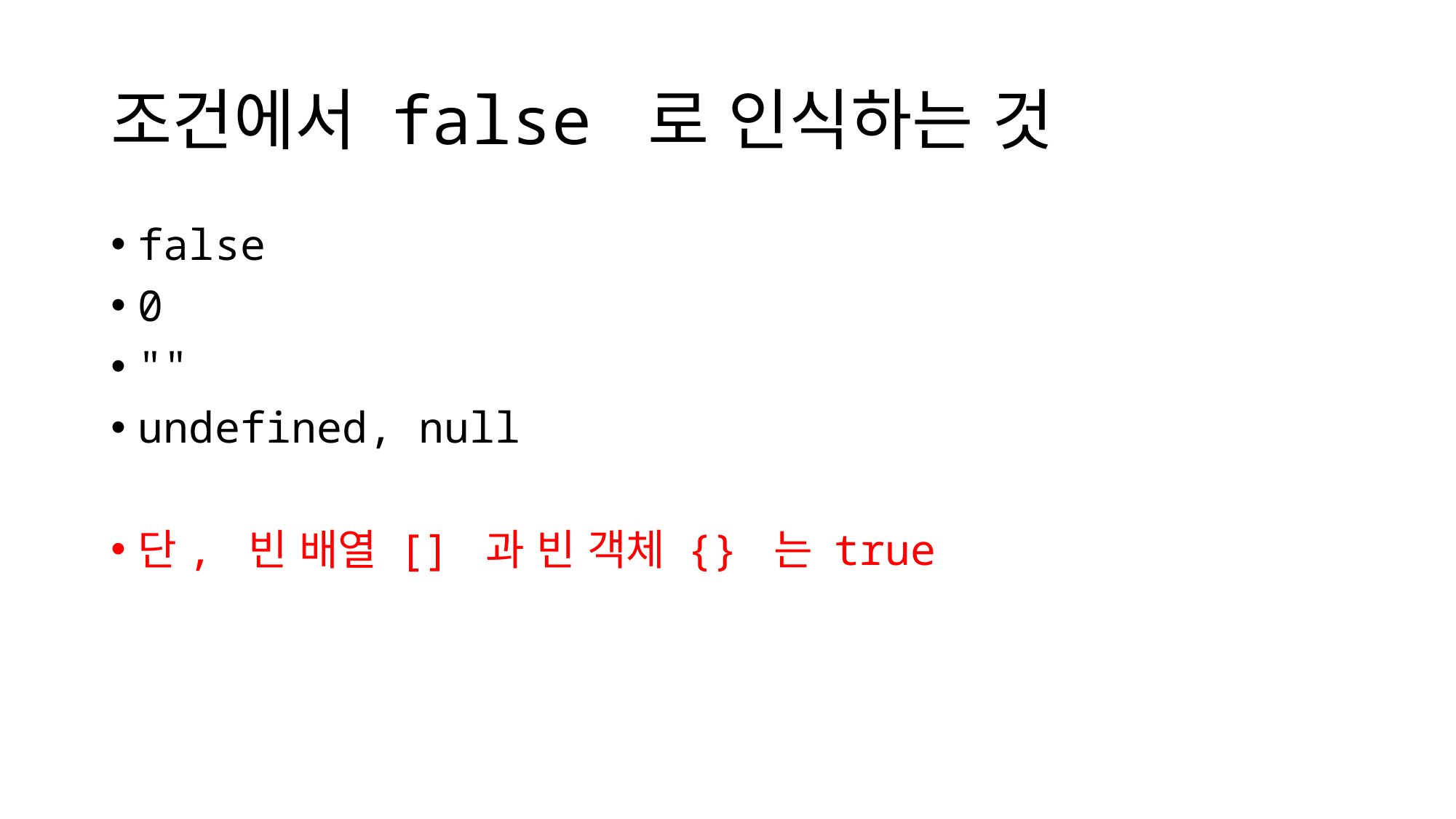

# 조건에서 false 로 인식하는 것
false
0
""
undefined, null

단, 빈 배열 [] 과 빈 객체 {} 는 true